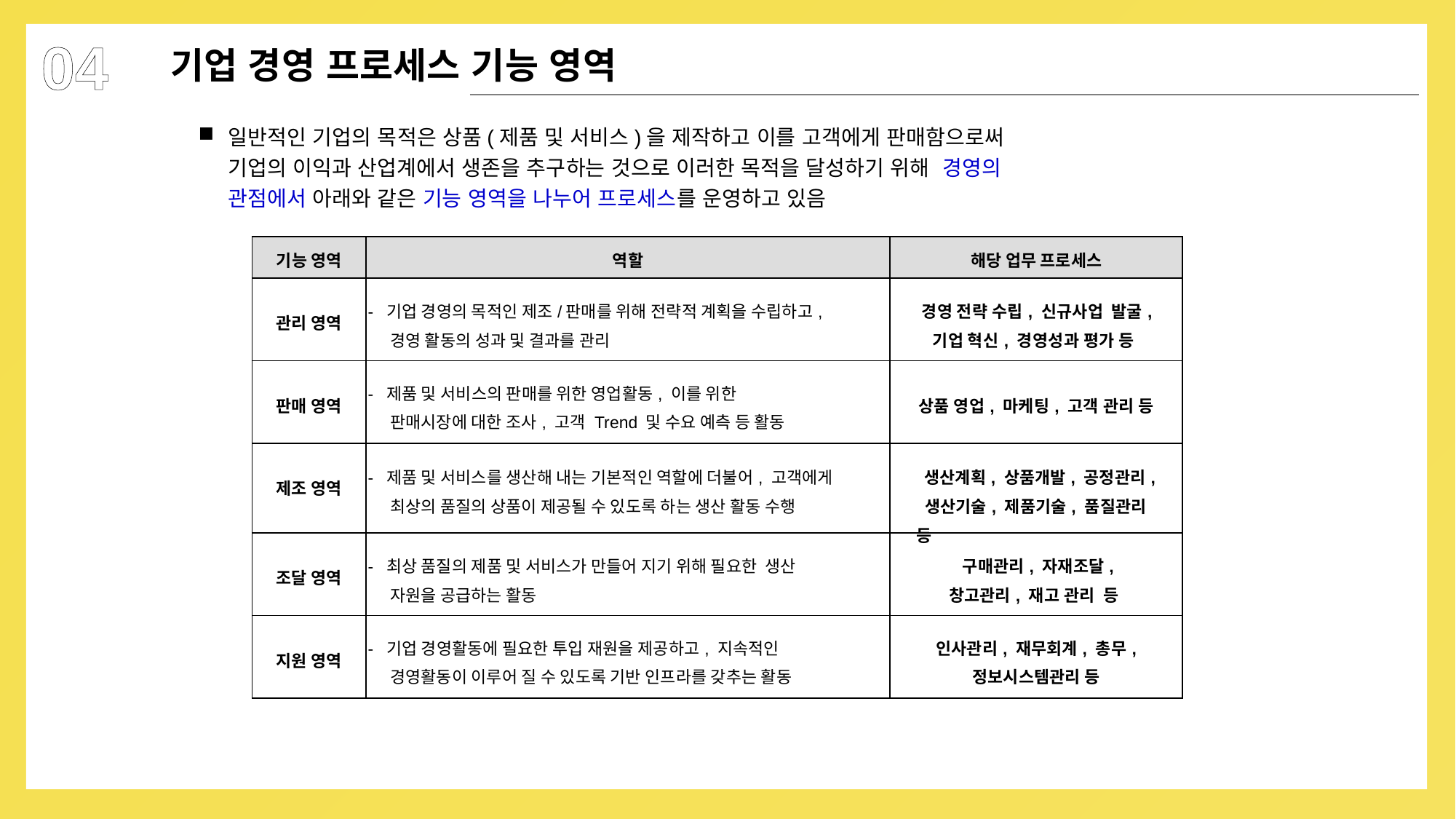

04

기업 경영 프로세스 기능 영역
일반적인 기업의 목적은 상품(제품 및 서비스)을 제작하고 이를 고객에게 판매함으로써  기업의 이익과 산업계에서 생존을 추구하는 것으로 이러한 목적을 달성하기 위해  경영의 관점에서 아래와 같은 기능 영역을 나누어 프로세스를 운영하고 있음
| 기능 영역 | 역할 | 해당 업무 프로세스 |
| --- | --- | --- |
| 관리 영역 | - 기업 경영의 목적인 제조/판매를 위해 전략적 계획을 수립하고, 경영 활동의 성과 및 결과를 관리 | 경영 전략 수립, 신규사업 발굴, 기업 혁신, 경영성과 평가 등 |
| 판매 영역 | - 제품 및 서비스의 판매를 위한 영업활동, 이를 위한 판매시장에 대한 조사, 고객 Trend 및 수요 예측 등 활동 | 상품 영업, 마케팅, 고객 관리 등 |
| 제조 영역 | - 제품 및 서비스를 생산해 내는 기본적인 역할에 더불어, 고객에게 최상의 품질의 상품이 제공될 수 있도록 하는 생산 활동 수행 | 생산계획, 상품개발, 공정관리, 생산기술, 제품기술, 품질관리 등 |
| 조달 영역 | - 최상 품질의 제품 및 서비스가 만들어 지기 위해 필요한 생산 자원을 공급하는 활동 | 구매관리, 자재조달, 창고관리, 재고 관리 등 |
| 지원 영역 | - 기업 경영활동에 필요한 투입 재원을 제공하고, 지속적인 경영활동이 이루어 질 수 있도록 기반 인프라를 갖추는 활동 | 인사관리, 재무회계, 총무, 정보시스템관리 등 |